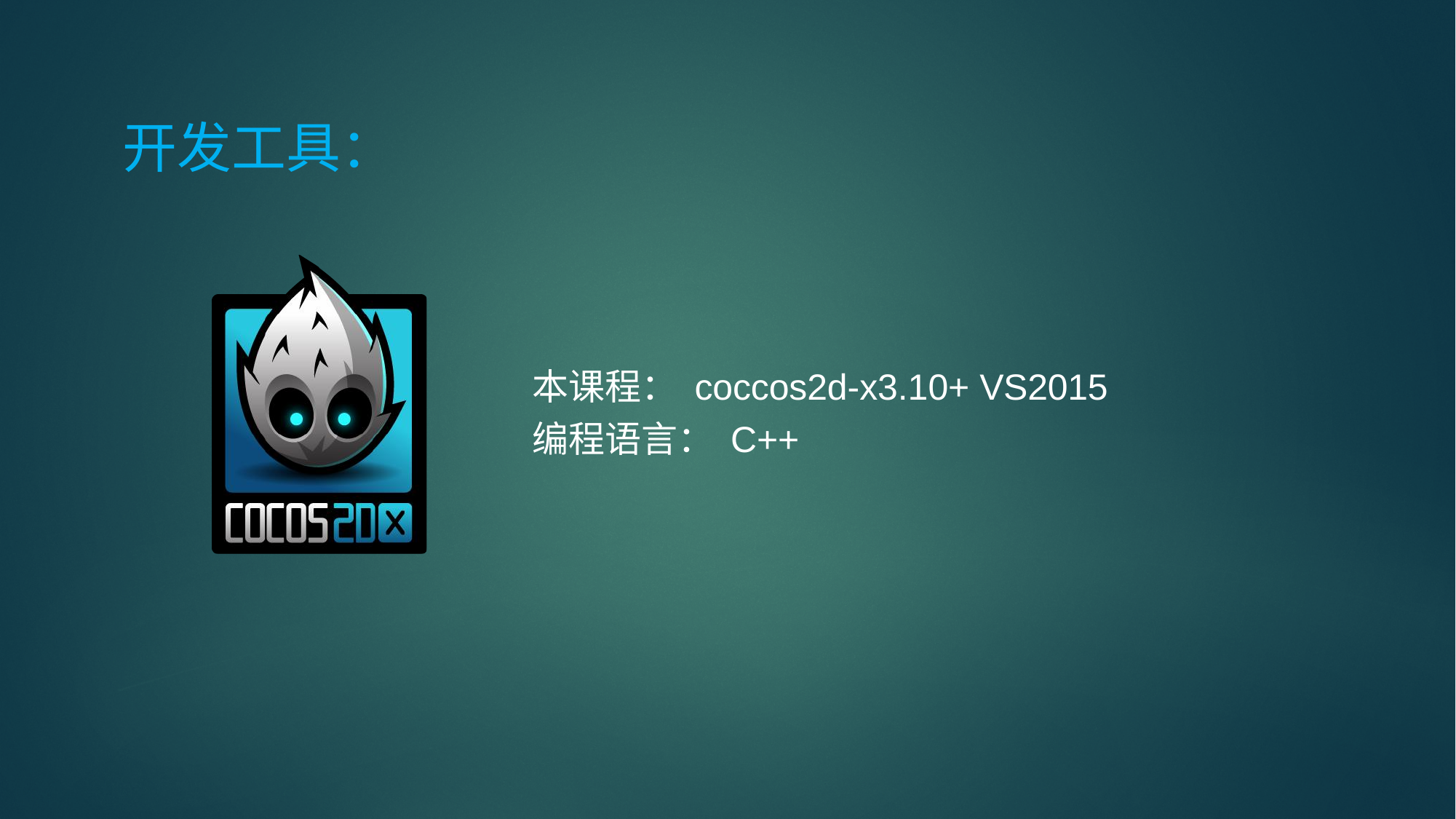

# 开发工具：

本课程： coccos2d-x3.10+ VS2015
编程语言： C++